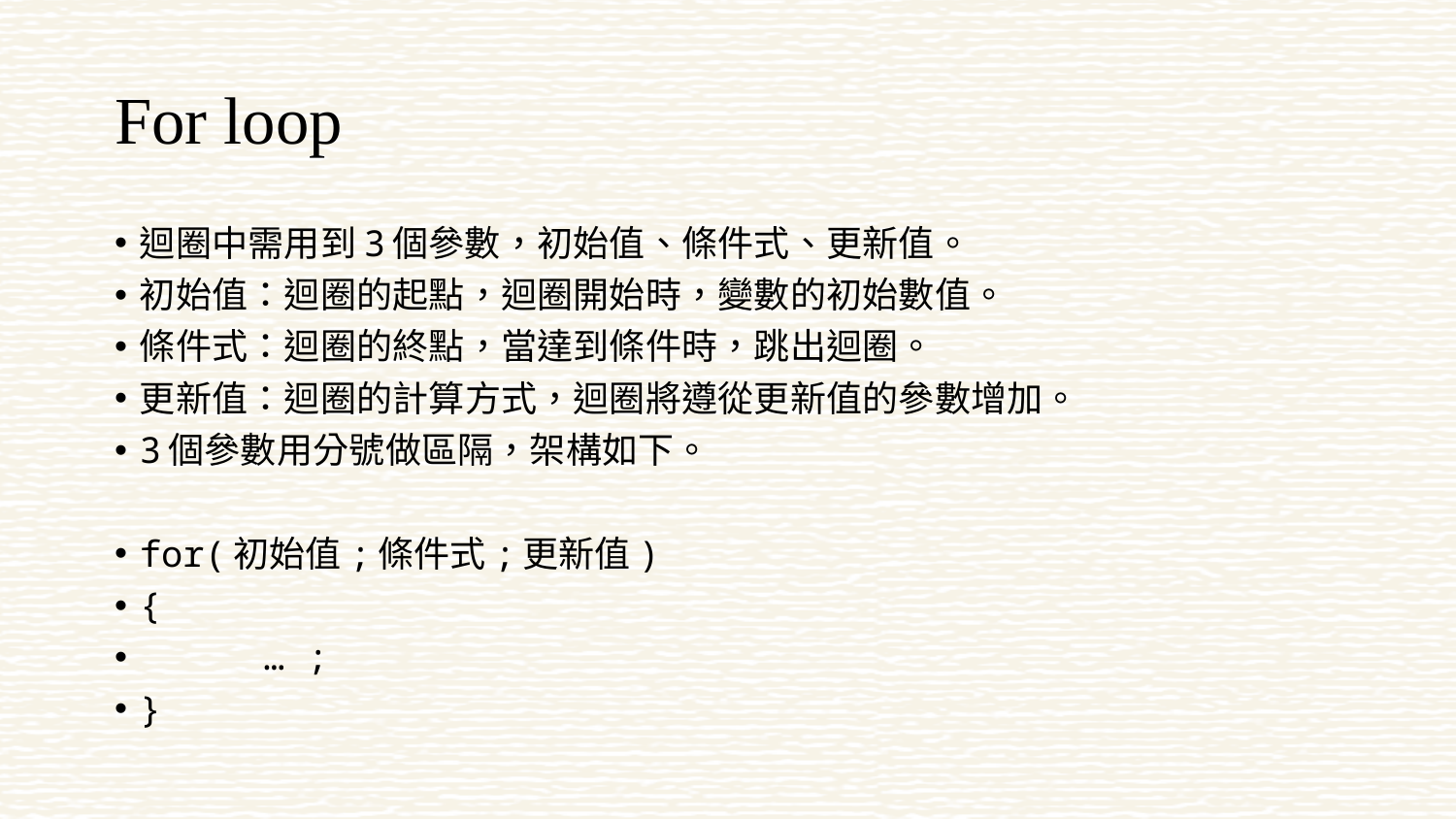

# For loop
迴圈中需用到3個參數，初始值、條件式、更新值。
初始值：迴圈的起點，迴圈開始時，變數的初始數值。
條件式：迴圈的終點，當達到條件時，跳出迴圈。
更新值：迴圈的計算方式，迴圈將遵從更新值的參數增加。
3個參數用分號做區隔，架構如下。

for(初始值;條件式;更新值)
{
	… ;
}